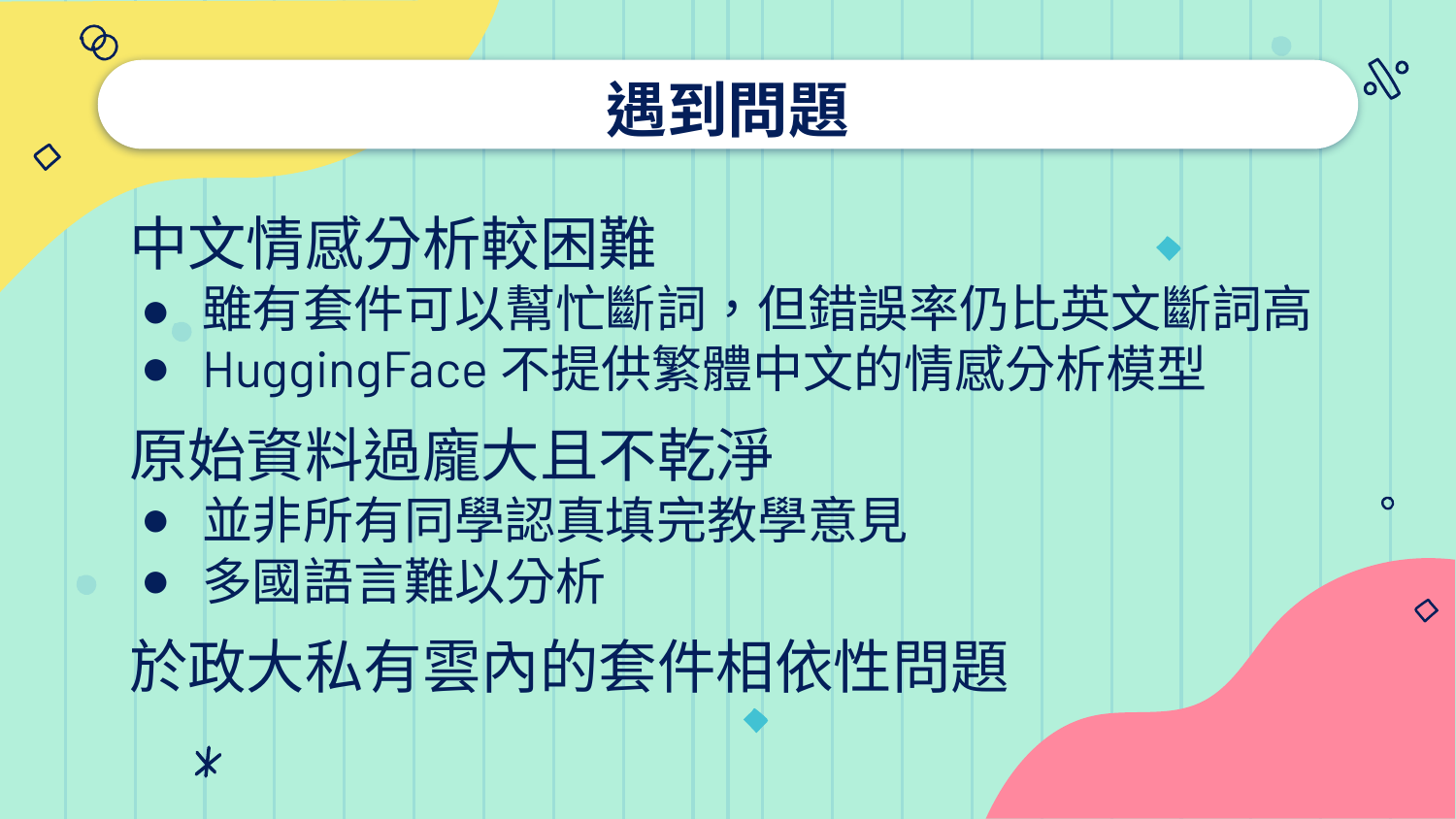

# 遇到問題
中文情感分析較困難
雖有套件可以幫忙斷詞，但錯誤率仍比英文斷詞高
HuggingFace不提供繁體中文的情感分析模型
原始資料過龐大且不乾淨
並非所有同學認真填完教學意見
多國語言難以分析
於政大私有雲內的套件相依性問題